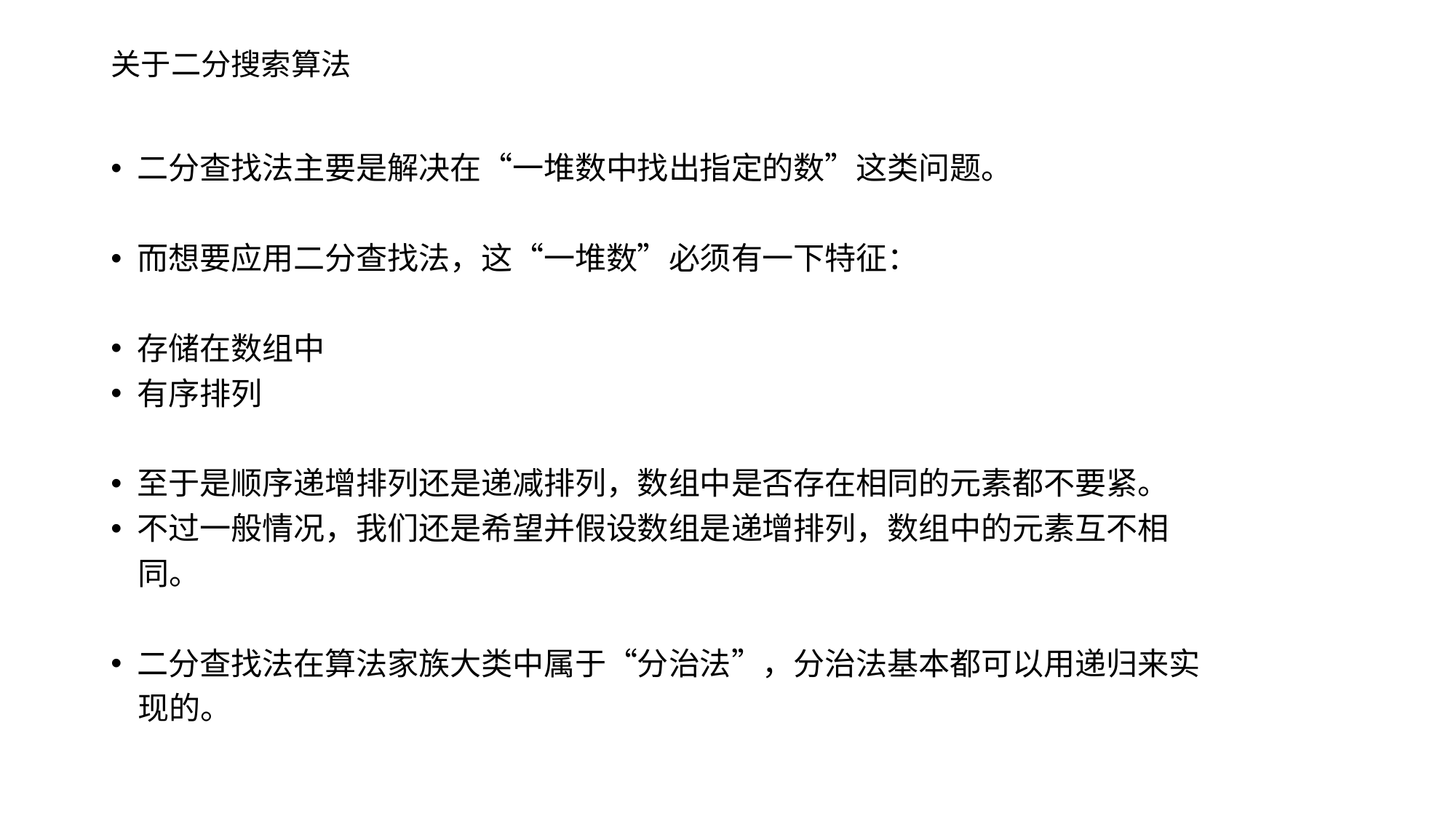

# 关于二分搜索算法
二分查找法主要是解决在“一堆数中找出指定的数”这类问题。

而想要应用二分查找法，这“一堆数”必须有一下特征：

存储在数组中
有序排列

至于是顺序递增排列还是递减排列，数组中是否存在相同的元素都不要紧。
不过一般情况，我们还是希望并假设数组是递增排列，数组中的元素互不相
   同。

二分查找法在算法家族大类中属于“分治法”，分治法基本都可以用递归来实
   现的。